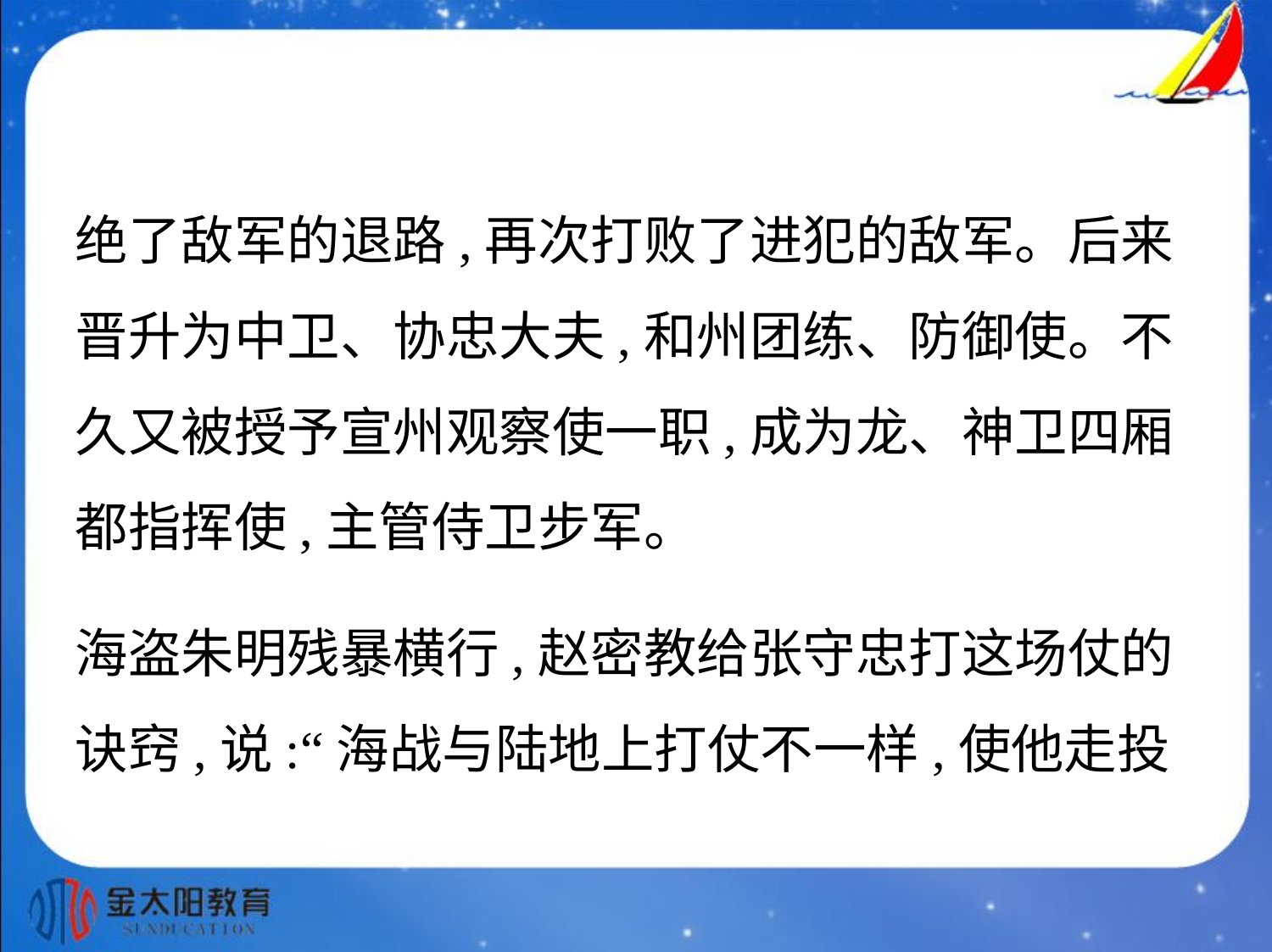

绝了敌军的退路,再次打败了进犯的敌军。后来
晋升为中卫、协忠大夫,和州团练、防御使。不
久又被授予宣州观察使一职,成为龙、神卫四厢
都指挥使,主管侍卫步军。
海盗朱明残暴横行,赵密教给张守忠打这场仗的
诀窍,说:“海战与陆地上打仗不一样,使他走投